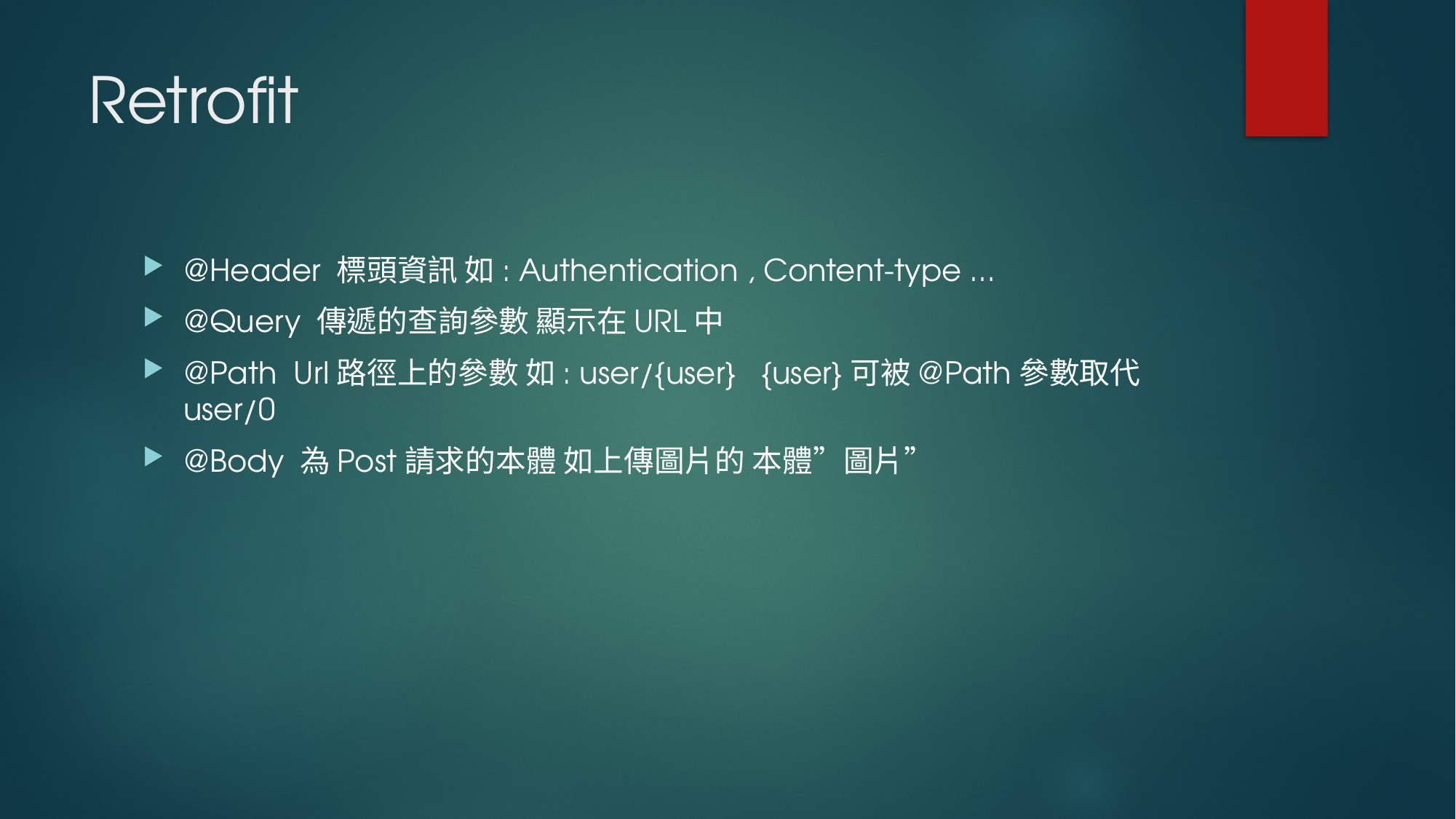

# Retrofit
@Header 標頭資訊 如: Authentication , Content-type …
@Query 傳遞的查詢參數 顯示在URL中
@Path  Url路徑上的參數 如: user/{user}   {user}可被@Path參數取代 user/0
@Body 為Post請求的本體 如上傳圖片的 本體”圖片”